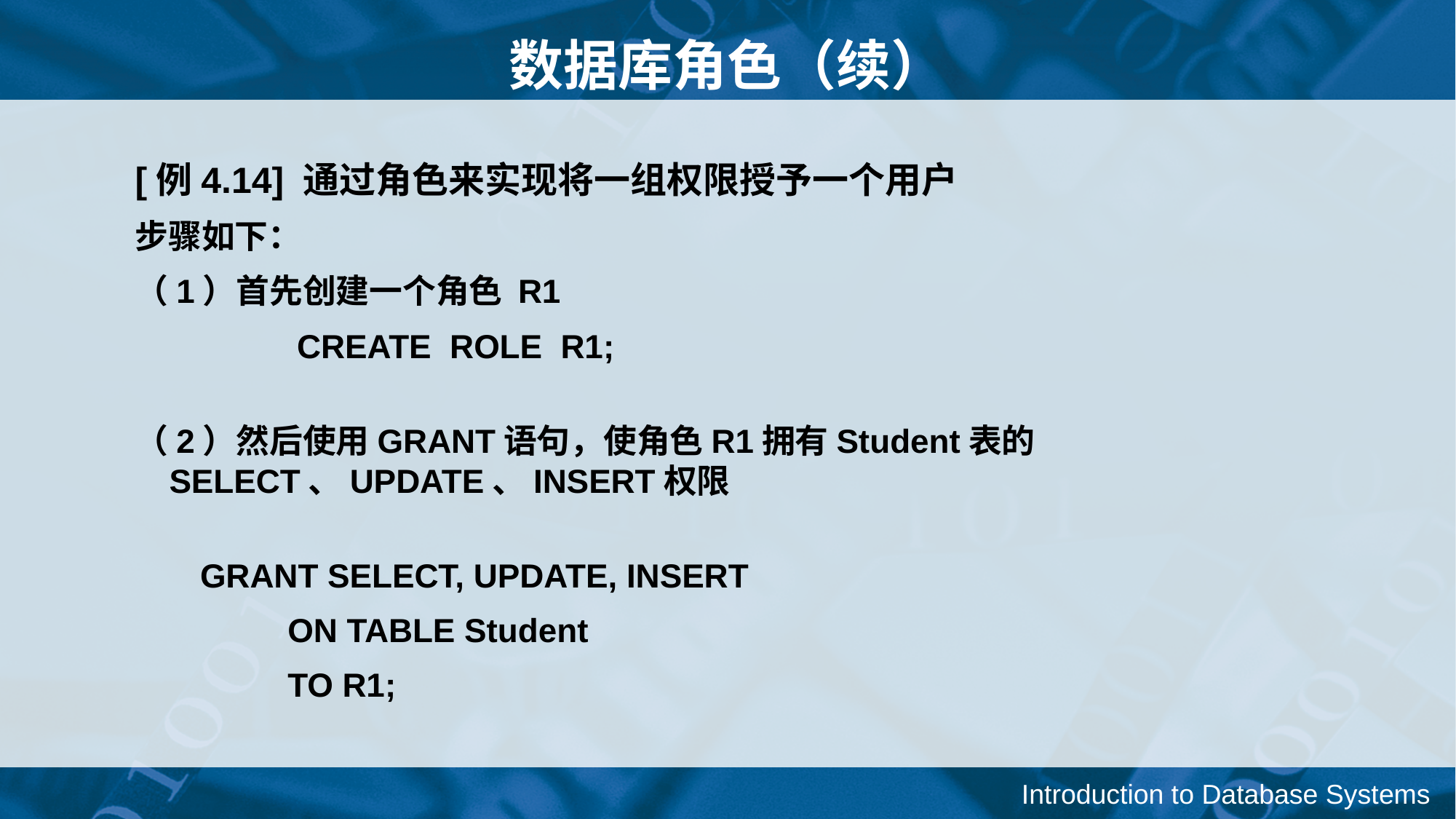

数据库角色（续）
[例4.14] 通过角色来实现将一组权限授予一个用户
步骤如下：
（1）首先创建一个角色 R1
    	  CREATE  ROLE  R1;

（2）然后使用GRANT语句，使角色R1拥有Student表的SELECT、UPDATE、INSERT权限
       GRANT SELECT, UPDATE, INSERT
    	 ON TABLE Student
    	 TO R1;